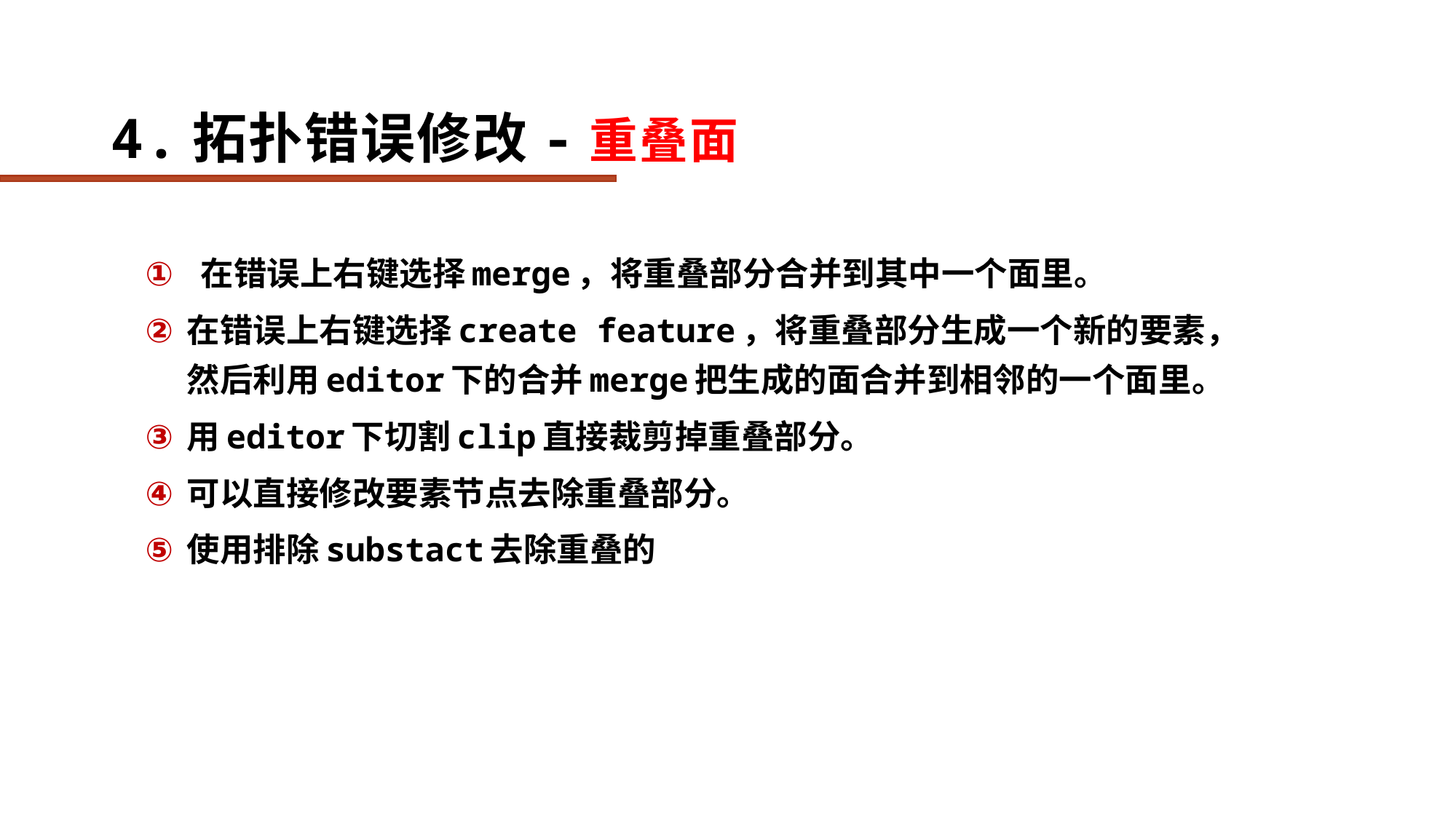

# 4.拓扑错误修改-重叠面
 在错误上右键选择merge，将重叠部分合并到其中一个面里。
在错误上右键选择create feature，将重叠部分生成一个新的要素，然后利用editor下的合并merge把生成的面合并到相邻的一个面里。
用editor下切割clip直接裁剪掉重叠部分。
可以直接修改要素节点去除重叠部分。
使用排除substact去除重叠的